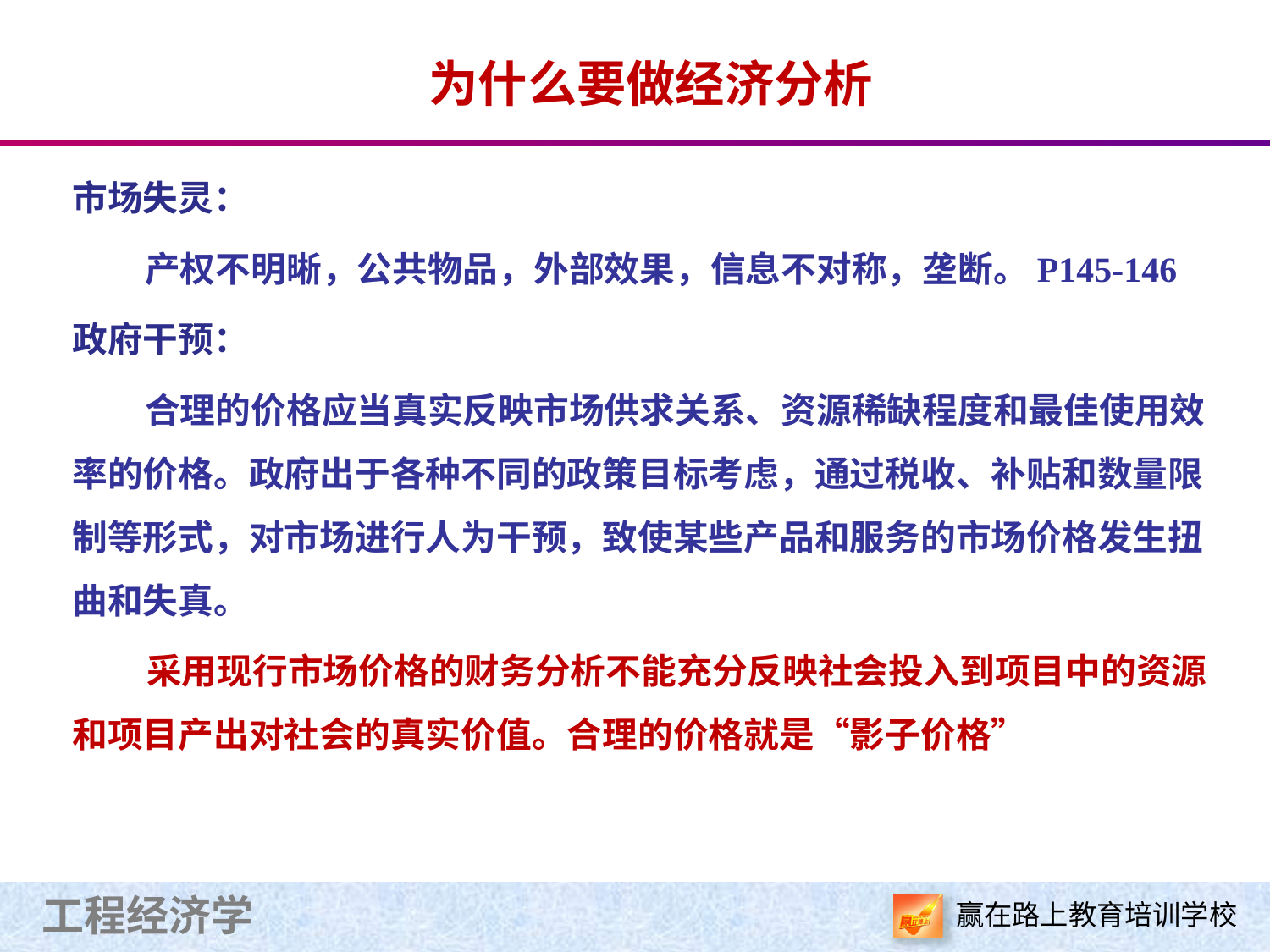

# 为什么要做经济分析
市场失灵：
        产权不明晰，公共物品，外部效果，信息不对称，垄断。P145-146
政府干预：
        合理的价格应当真实反映市场供求关系、资源稀缺程度和最佳使用效率的价格。政府出于各种不同的政策目标考虑，通过税收、补贴和数量限制等形式，对市场进行人为干预，致使某些产品和服务的市场价格发生扭曲和失真。
采用现行市场价格的财务分析不能充分反映社会投入到项目中的资源和项目产出对社会的真实价值。合理的价格就是“影子价格”